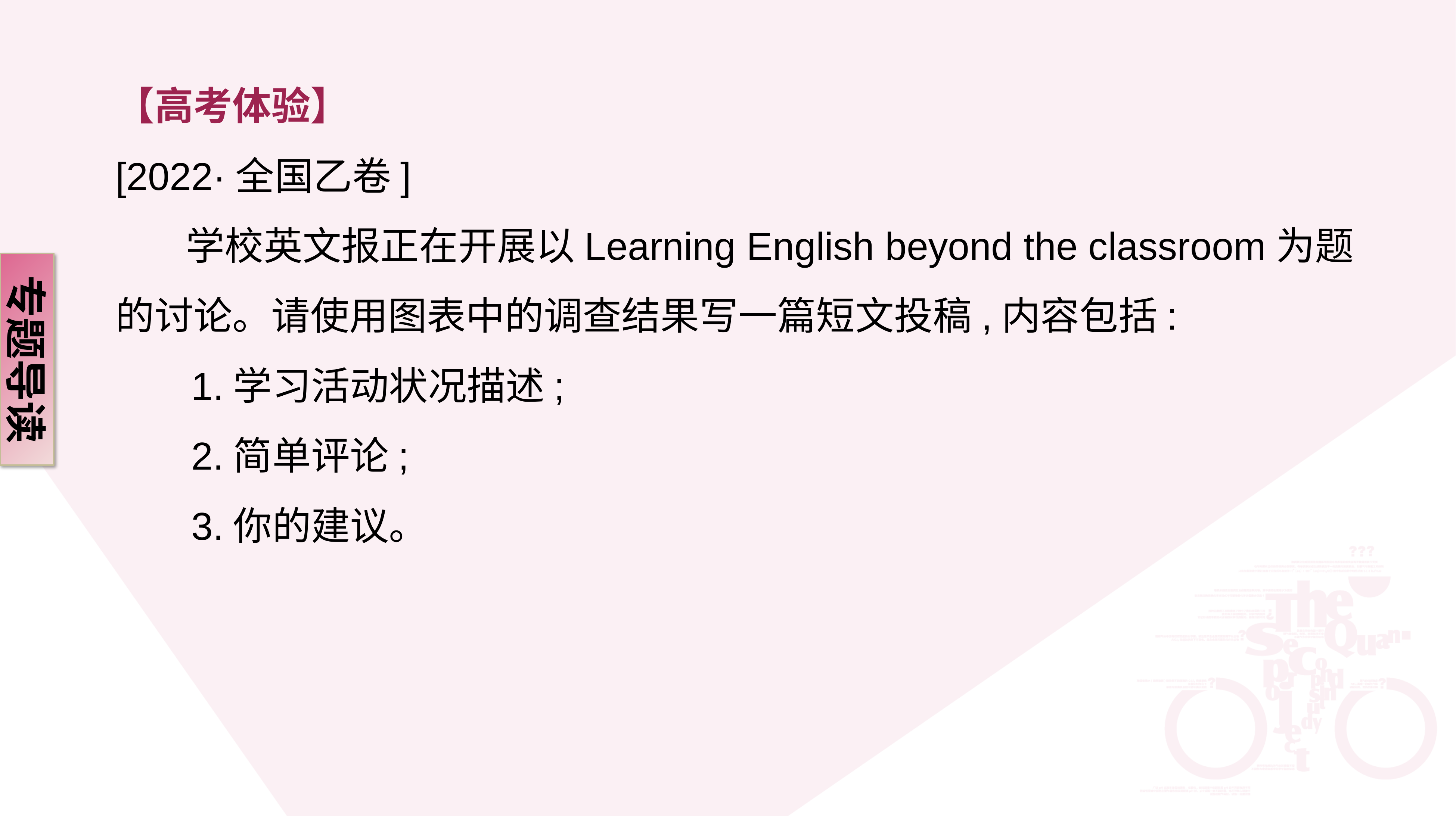

【高考体验】
[2022·全国乙卷]
       学校英文报正在开展以Learning English beyond the classroom为题的讨论。请使用图表中的调查结果写一篇短文投稿,内容包括:
       1.学习活动状况描述;
       2.简单评论;
       3.你的建议。
专题导读